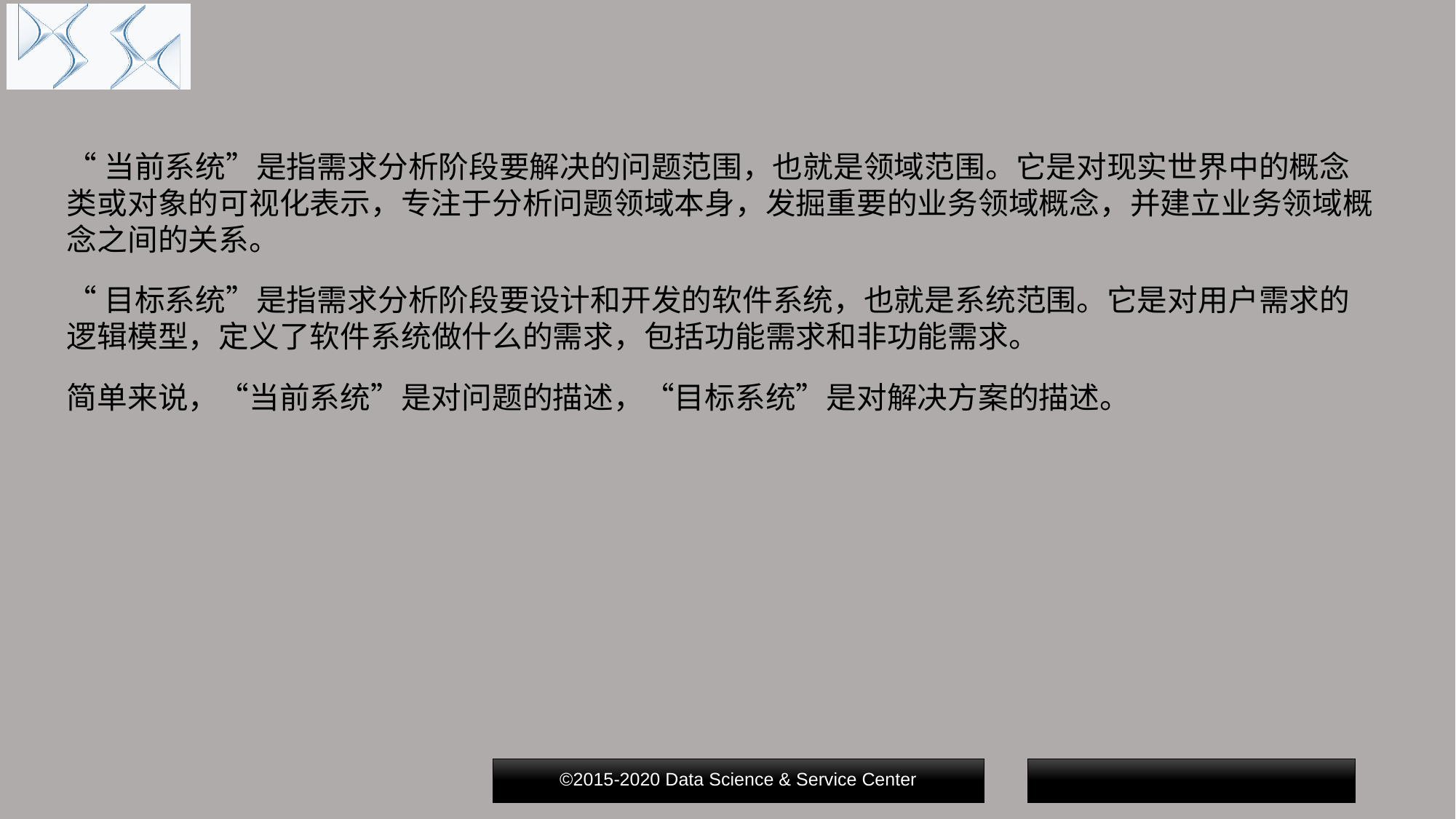

#
“当前系统”是指需求分析阶段要解决的问题范围，也就是领域范围。它是对现实世界中的概念类或对象的可视化表示，专注于分析问题领域本身，发掘重要的业务领域概念，并建立业务领域概念之间的关系。
“目标系统”是指需求分析阶段要设计和开发的软件系统，也就是系统范围。它是对用户需求的逻辑模型，定义了软件系统做什么的需求，包括功能需求和非功能需求。
简单来说，“当前系统”是对问题的描述，“目标系统”是对解决方案的描述。

©2015-2020 Data Science & Service Center
17